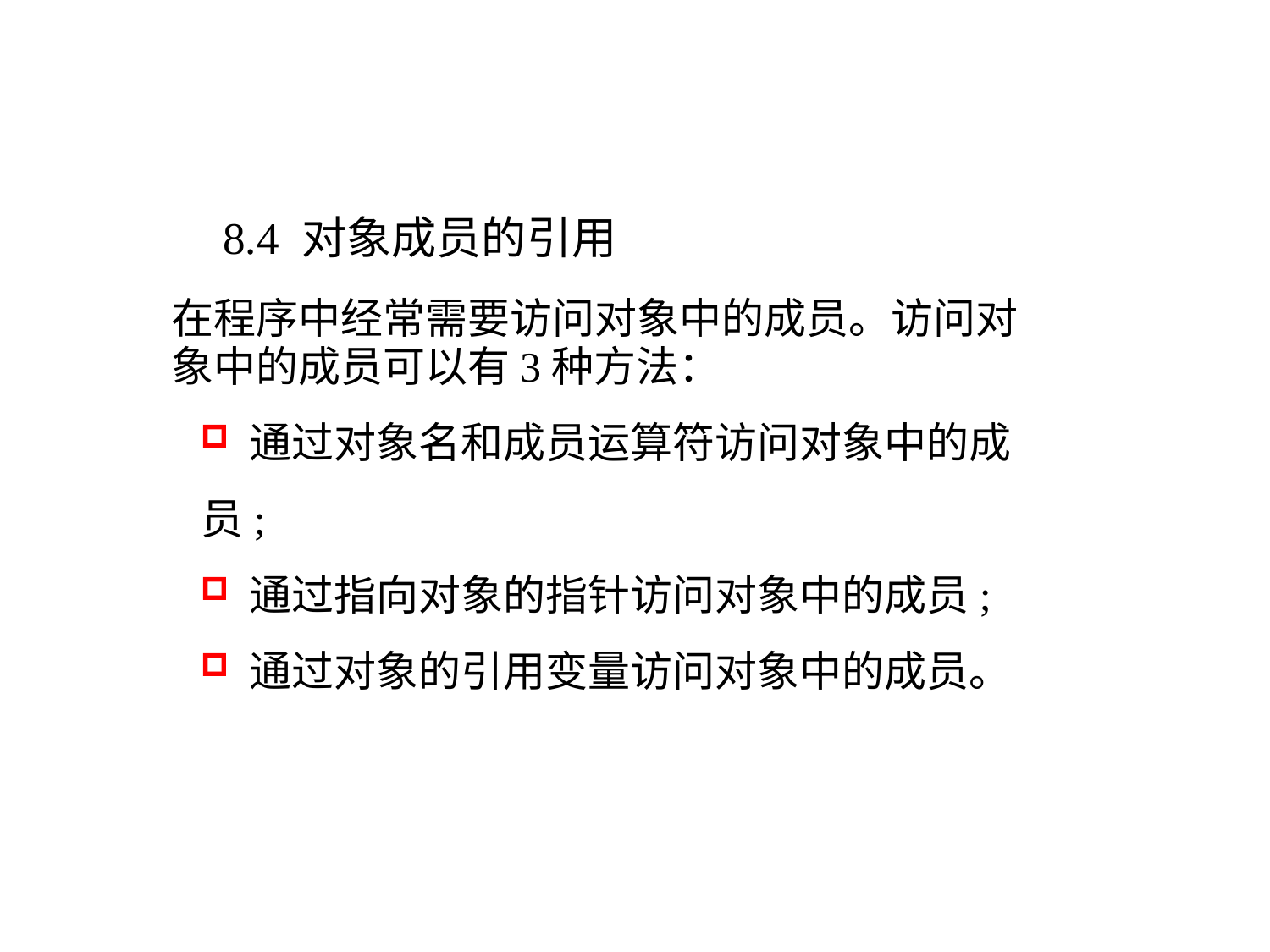

8.4 对象成员的引用
在程序中经常需要访问对象中的成员。访问对象中的成员可以有3种方法：
 通过对象名和成员运算符访问对象中的成员;
 通过指向对象的指针访问对象中的成员;
 通过对象的引用变量访问对象中的成员。